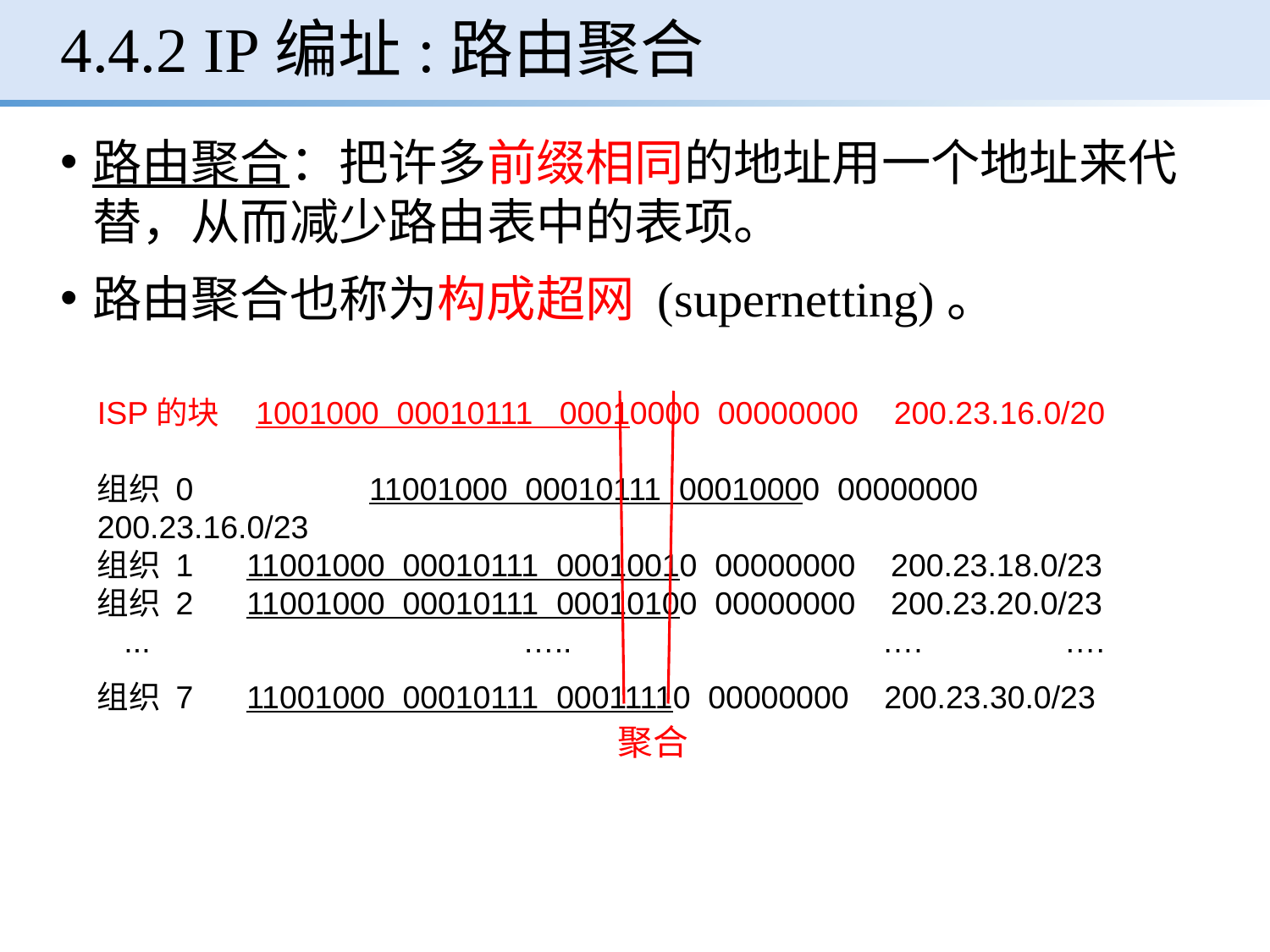

# 4.4.2 IP编址:路由聚合
路由聚合：把许多前缀相同的地址用一个地址来代替，从而减少路由表中的表项。
路由聚合也称为构成超网 (supernetting)。

ISP的块    1001000  00010111   00010000  00000000    200.23.16.0/20

组织 0    	  11001000  00010111  00010000  00000000    200.23.16.0/23
组织 1      11001000  00010111  00010010  00000000    200.23.18.0/23
组织 2      11001000  00010111  00010100  00000000    200.23.20.0/23
   ...                                          …..                                   ….                ….
组织 7      11001000  00010111  00011110  00000000    200.23.30.0/23

聚合